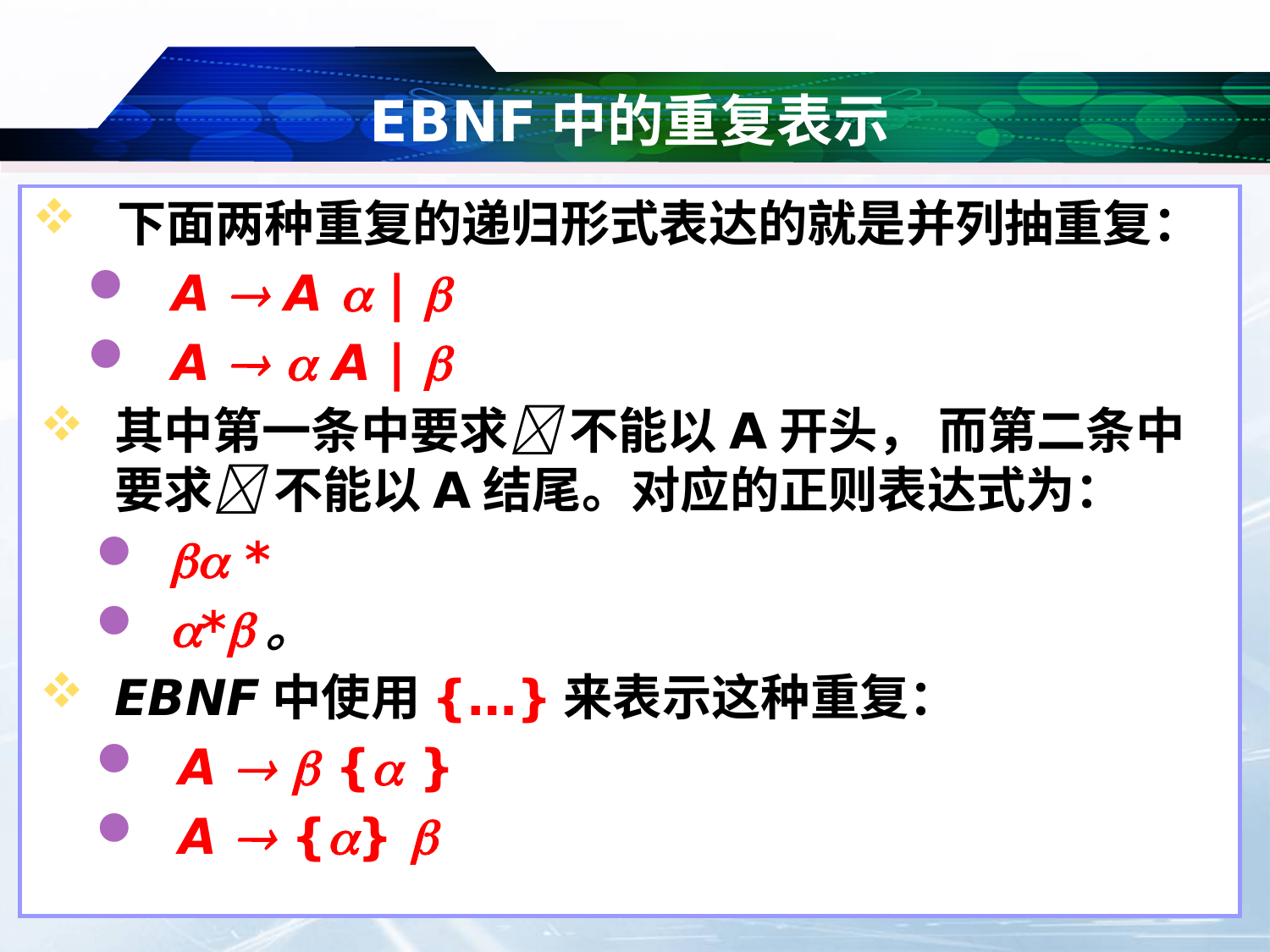

# EBNF中的重复表示
下面两种重复的递归形式表达的就是并列抽重复：
A → A α | β
A → α A | β
其中第一条中要求β 不能以A开头， 而第二条中要求β 不能以A结尾。对应的正则表达式为：
βα *
α*β。
EBNF中使用{…}来表示这种重复：
  A → β {α }
  A → {α} β